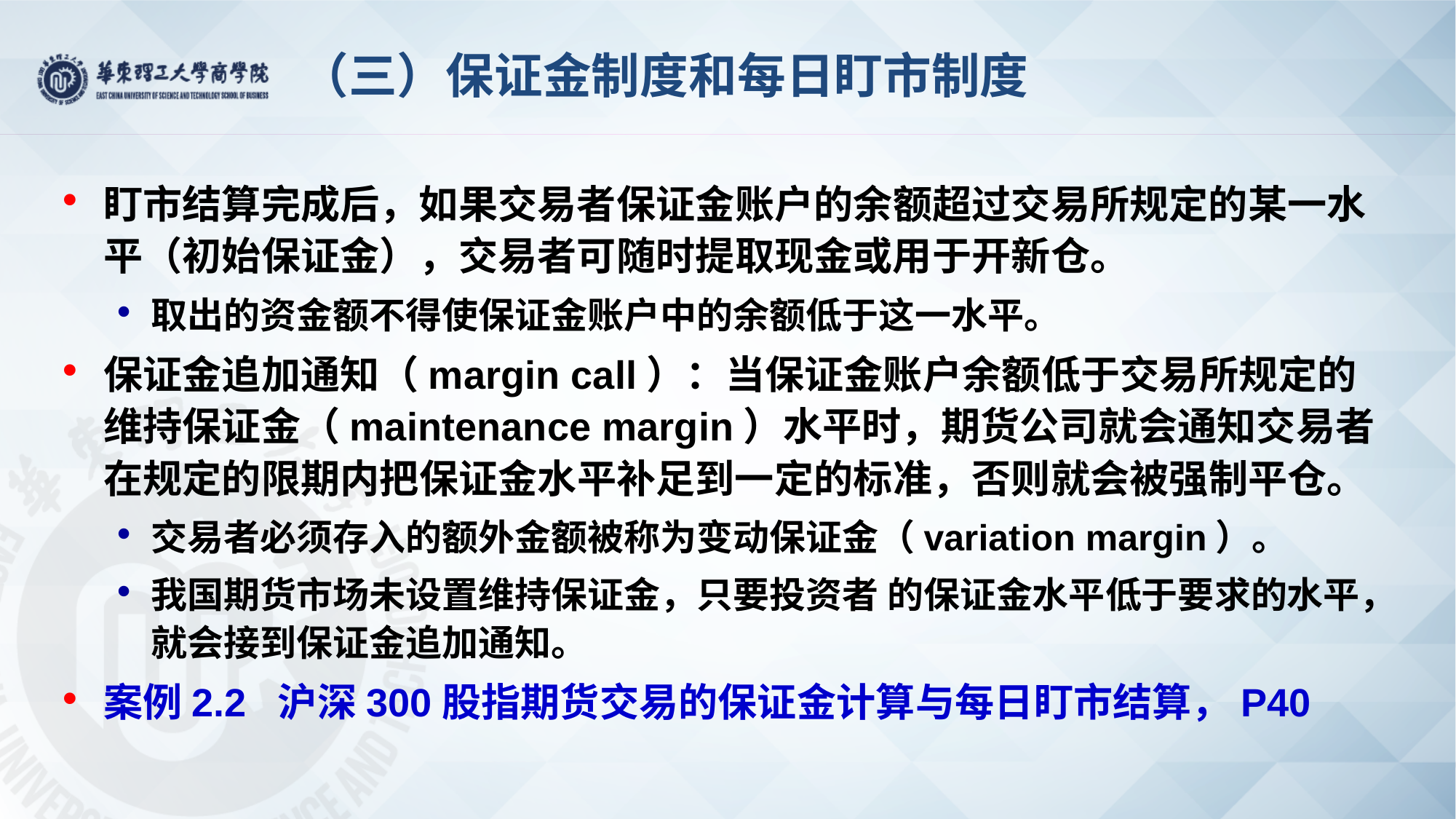

# （三）保证金制度和每日盯市制度
盯市结算完成后，如果交易者保证金账户的余额超过交易所规定的某一水平（初始保证金），交易者可随时提取现金或用于开新仓。
取出的资金额不得使保证金账户中的余额低于这一水平。
保证金追加通知（margin call）：当保证金账户余额低于交易所规定的维持保证金（maintenance margin）水平时，期货公司就会通知交易者在规定的限期内把保证金水平补足到一定的标准，否则就会被强制平仓。
交易者必须存入的额外金额被称为变动保证金（variation margin）。
我国期货市场未设置维持保证金，只要投资者 的保证金水平低于要求的水平，就会接到保证金追加通知。
案例2.2  沪深300股指期货交易的保证金计算与每日盯市结算，P40